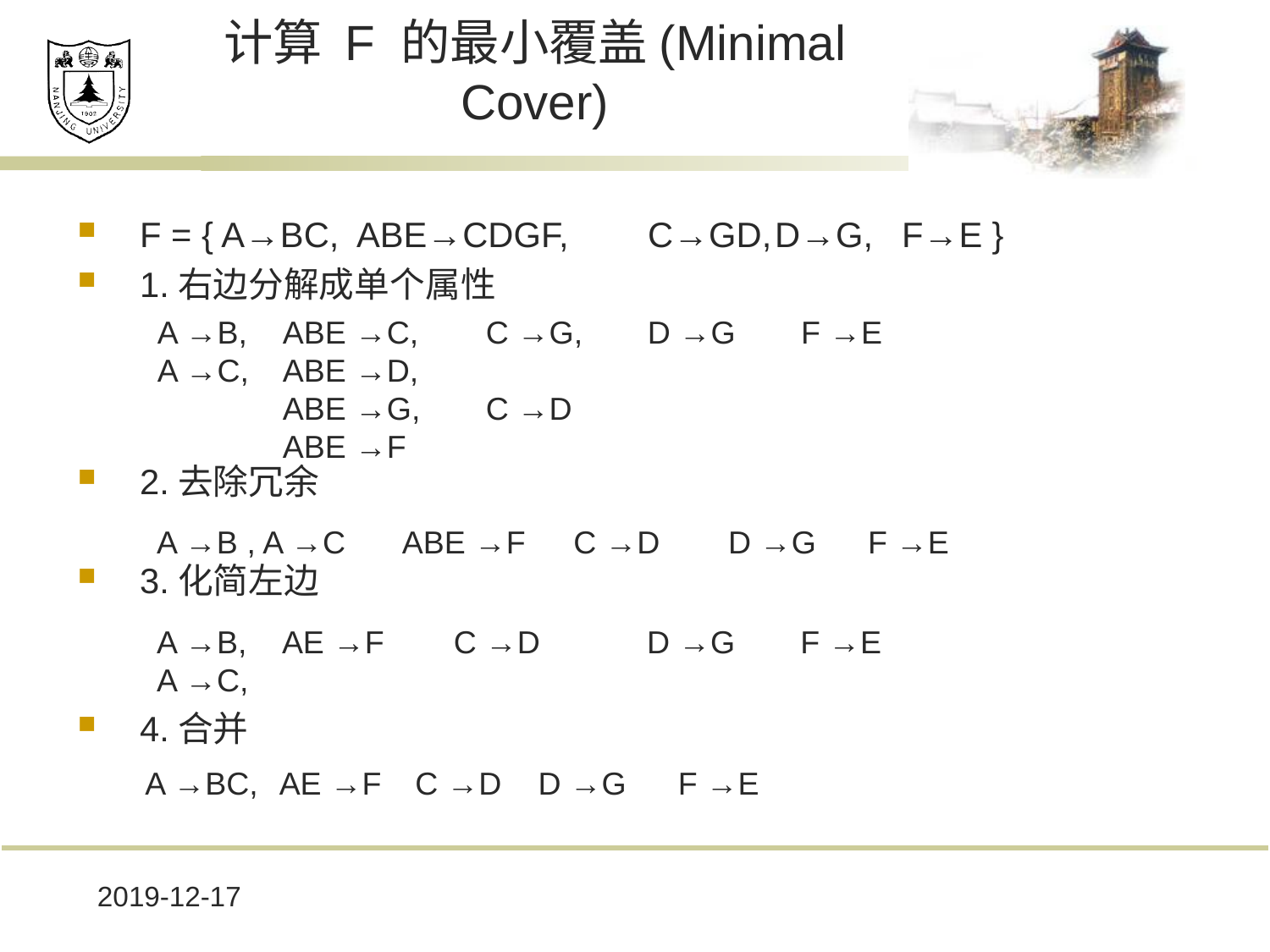

# 计算 F 的最小覆盖(Minimal Cover)
F = { A→BC,  ABE→CDGF,	C→GD,	D→G,	F→E }
1.右边分解成单个属性

2.去除冗余

3.化简左边

4.合并
D →G
F →E
A →B,	A →C,
ABE →C,
ABE →D,
ABE →G,
ABE →F

C →G,

C →D
C →D
D →G
F →E
A →B , A →C
ABE →F

C →D
D →G
F →E
A →B,
A →C,
AE →F

C →D
D →G
F →E
AE →F

A →BC,
2019-12-17